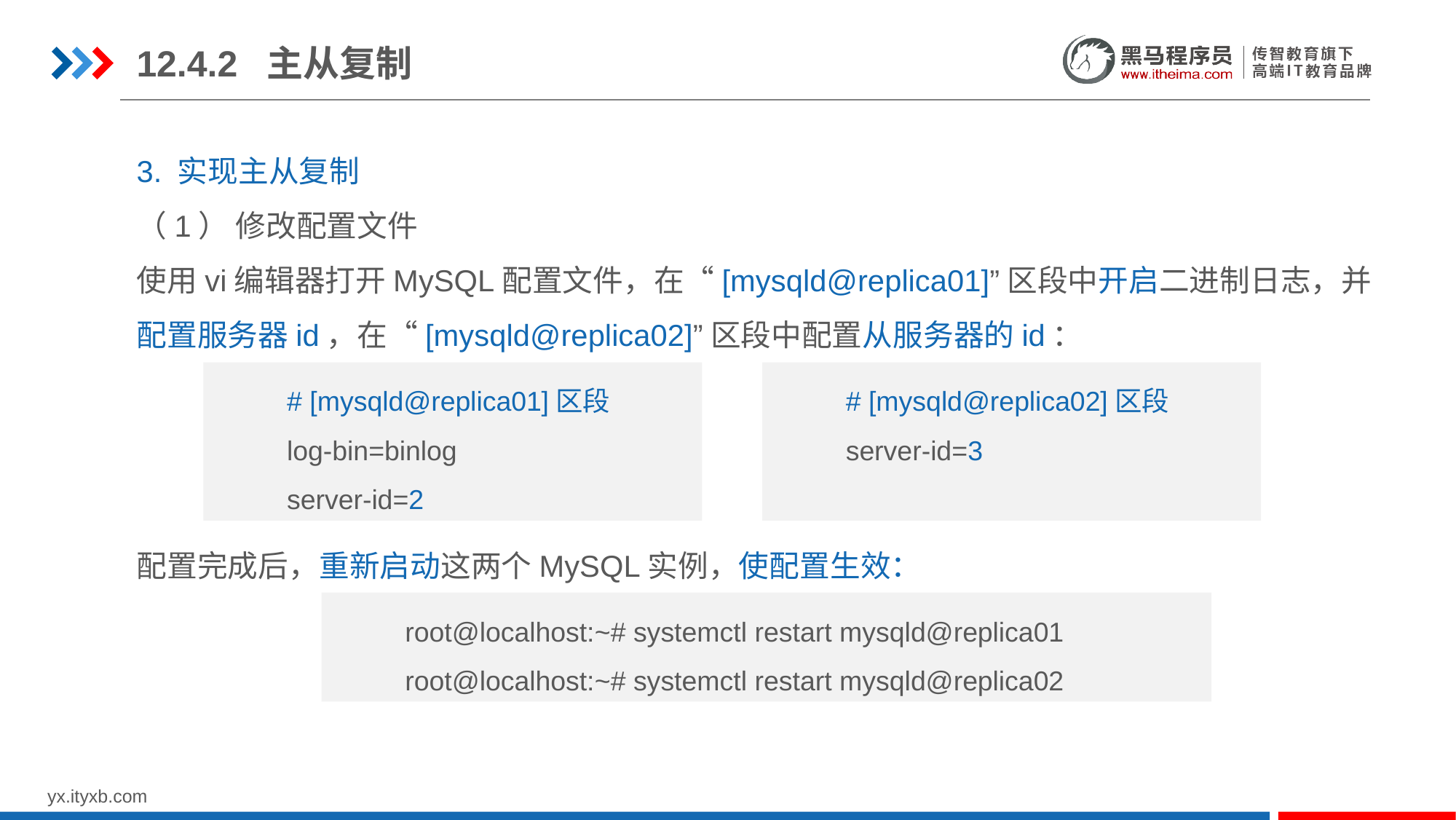

12.4.2  主从复制
3. 实现主从复制
（1） 修改配置文件
使用vi编辑器打开MySQL配置文件，在“[mysqld@replica01]”区段中开启二进制日志，并配置服务器id，在“[mysqld@replica02]”区段中配置从服务器的id：
# [mysqld@replica01]区段
log-bin=binlog
server-id=2
# [mysqld@replica02]区段
server-id=3

配置完成后，重新启动这两个MySQL实例，使配置生效：
root@localhost:~# systemctl restart mysqld@replica01
root@localhost:~# systemctl restart mysqld@replica02